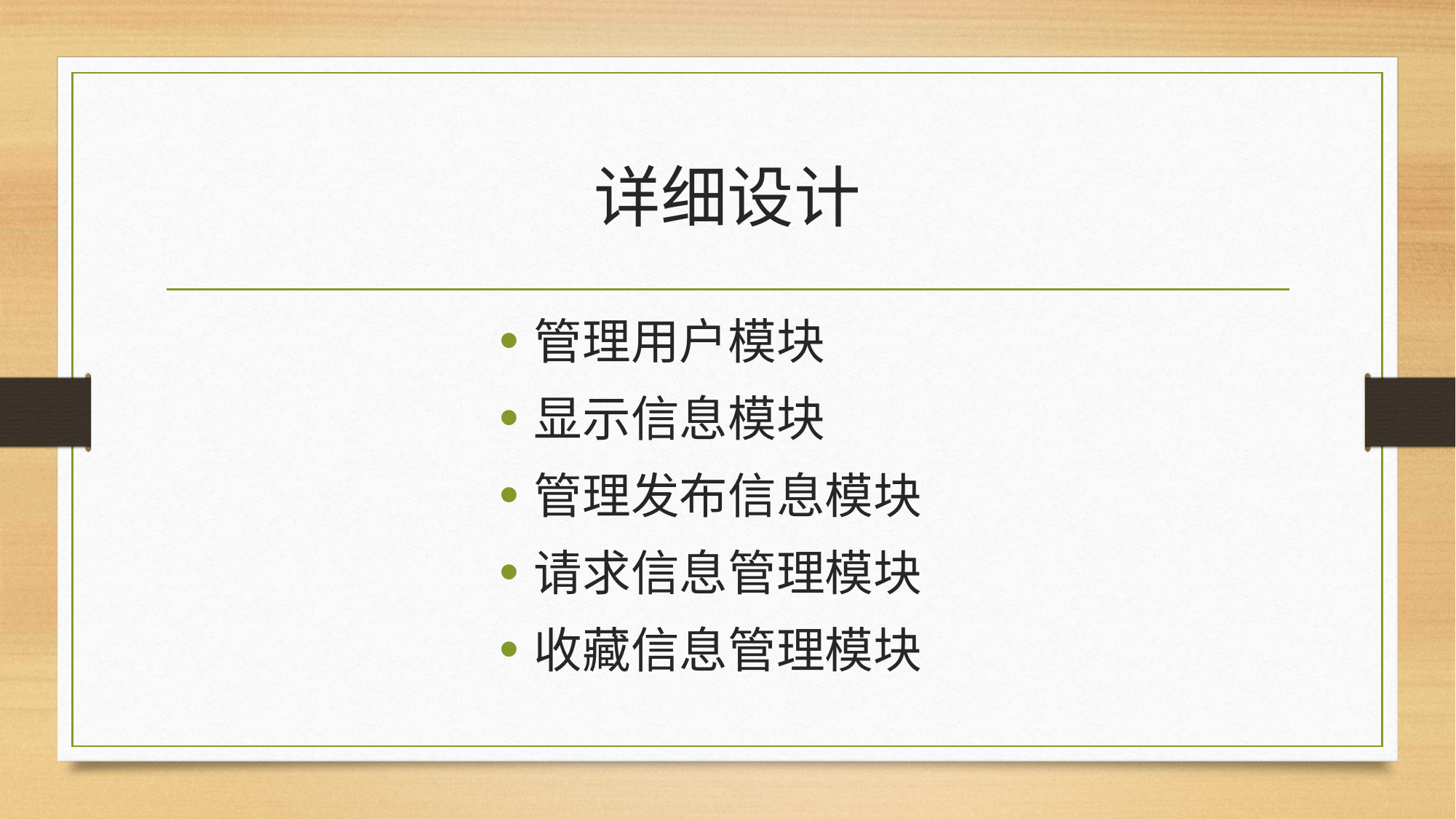

# 详细设计
管理用户模块
显示信息模块
管理发布信息模块
请求信息管理模块
收藏信息管理模块